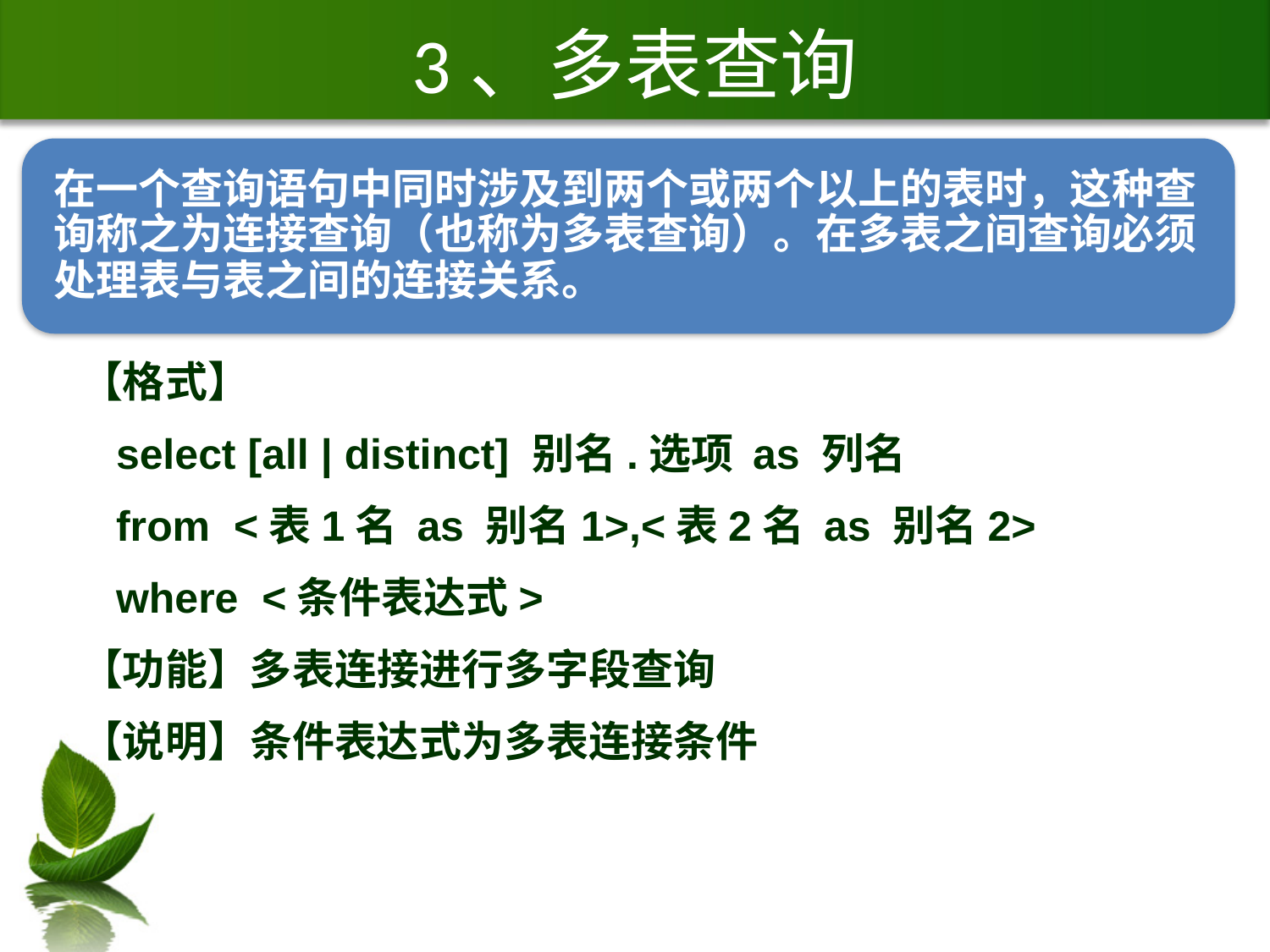

# 3、多表查询
在一个查询语句中同时涉及到两个或两个以上的表时，这种查询称之为连接查询（也称为多表查询）。在多表之间查询必须处理表与表之间的连接关系。
【格式】
   select [all | distinct] 别名.选项 as 列名
   from  <表1名 as 别名1>,<表2名 as 别名2>
   where  <条件表达式>
【功能】多表连接进行多字段查询
【说明】条件表达式为多表连接条件